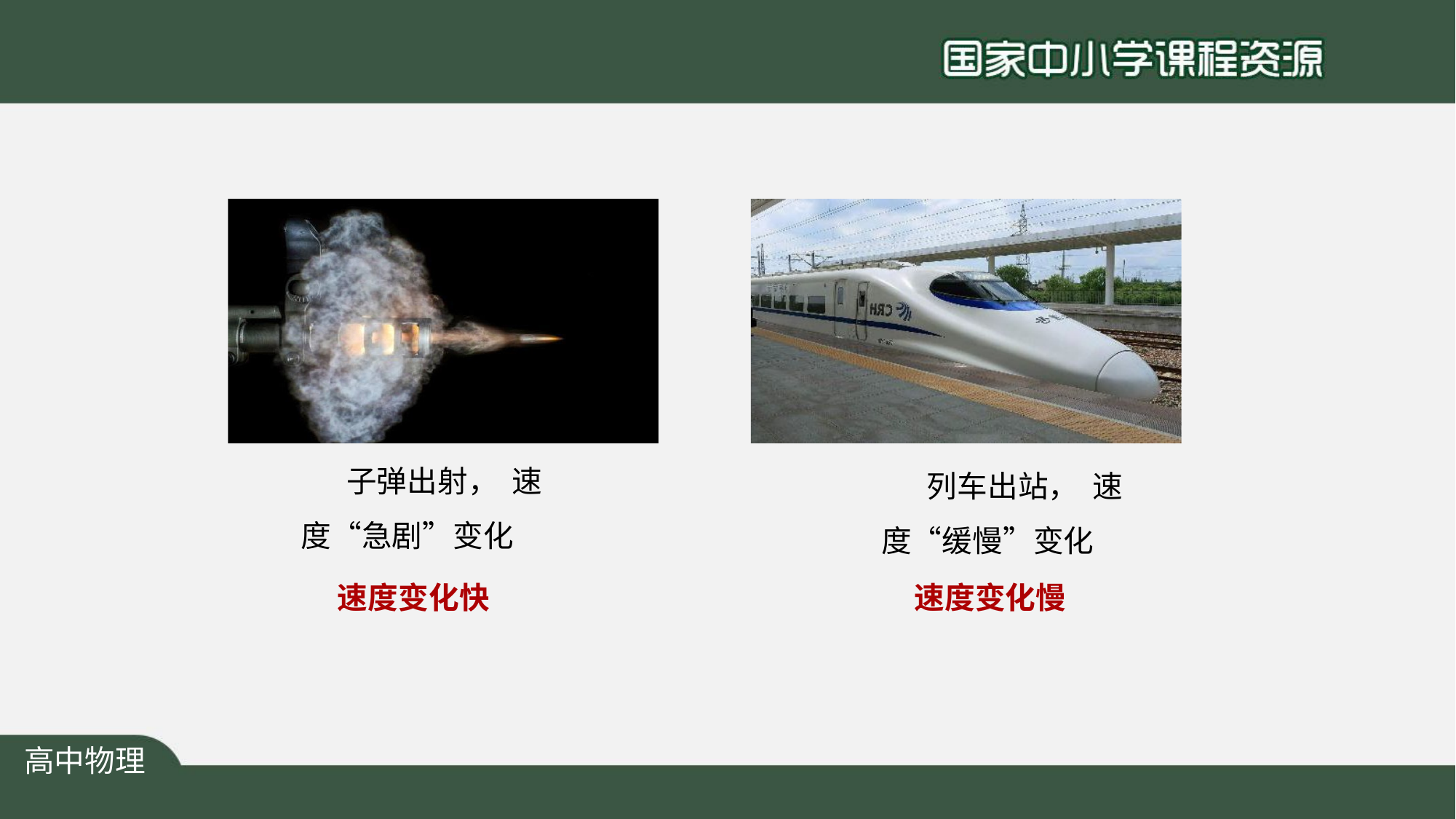

子弹出射，  速度“急剧”变化
列车出站，  速度“缓慢”变化
速度变化快
速度变化慢
高中物理